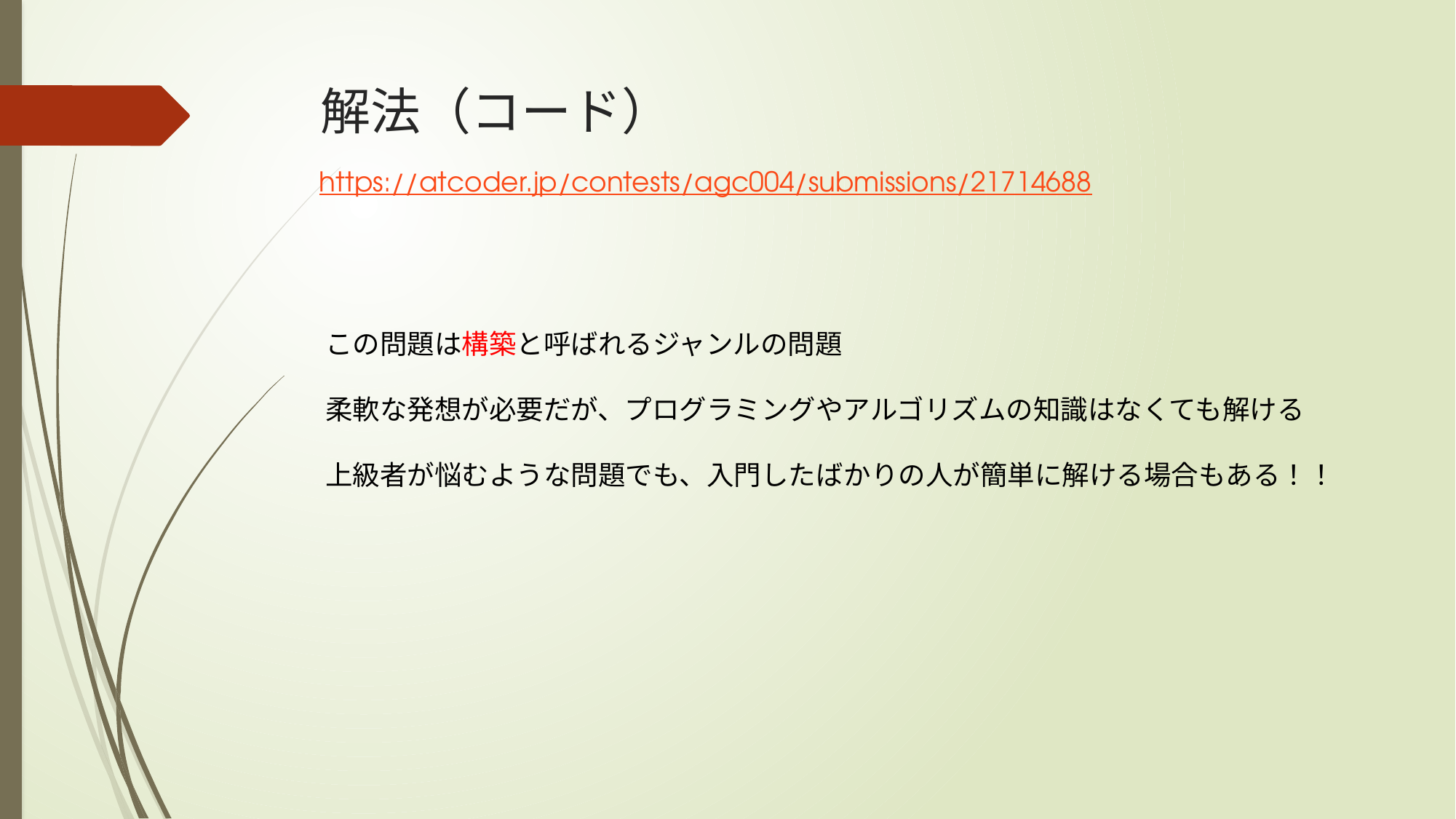

# 解法（コード）
https://atcoder.jp/contests/agc004/submissions/21714688
この問題は構築と呼ばれるジャンルの問題

柔軟な発想が必要だが、プログラミングやアルゴリズムの知識はなくても解ける

上級者が悩むような問題でも、入門したばかりの人が簡単に解ける場合もある！！